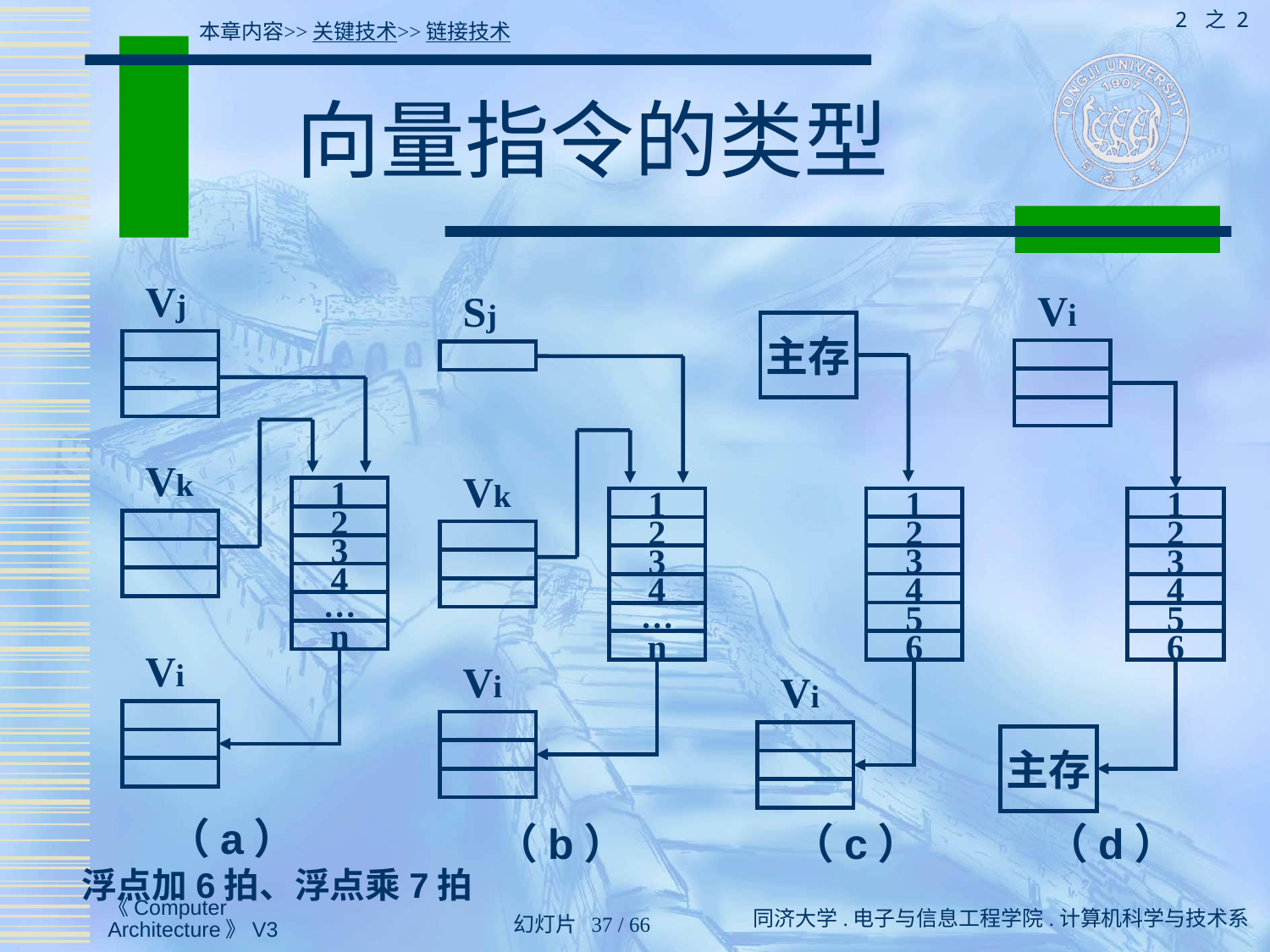

2 之 2
本章内容>>关键技术>>链接技术
# 向量指令的类型
Vj
Vi
Sj
主存

Vk
Vk
1
1
1
1
2

2
2
2

3

3
3
3

4

4
4
4

…
5
…
5
n
6
n
6
Vi
Vi
Vi

主存

        （a）
浮点加6拍、浮点乘7拍
（b）
（c）
（d）